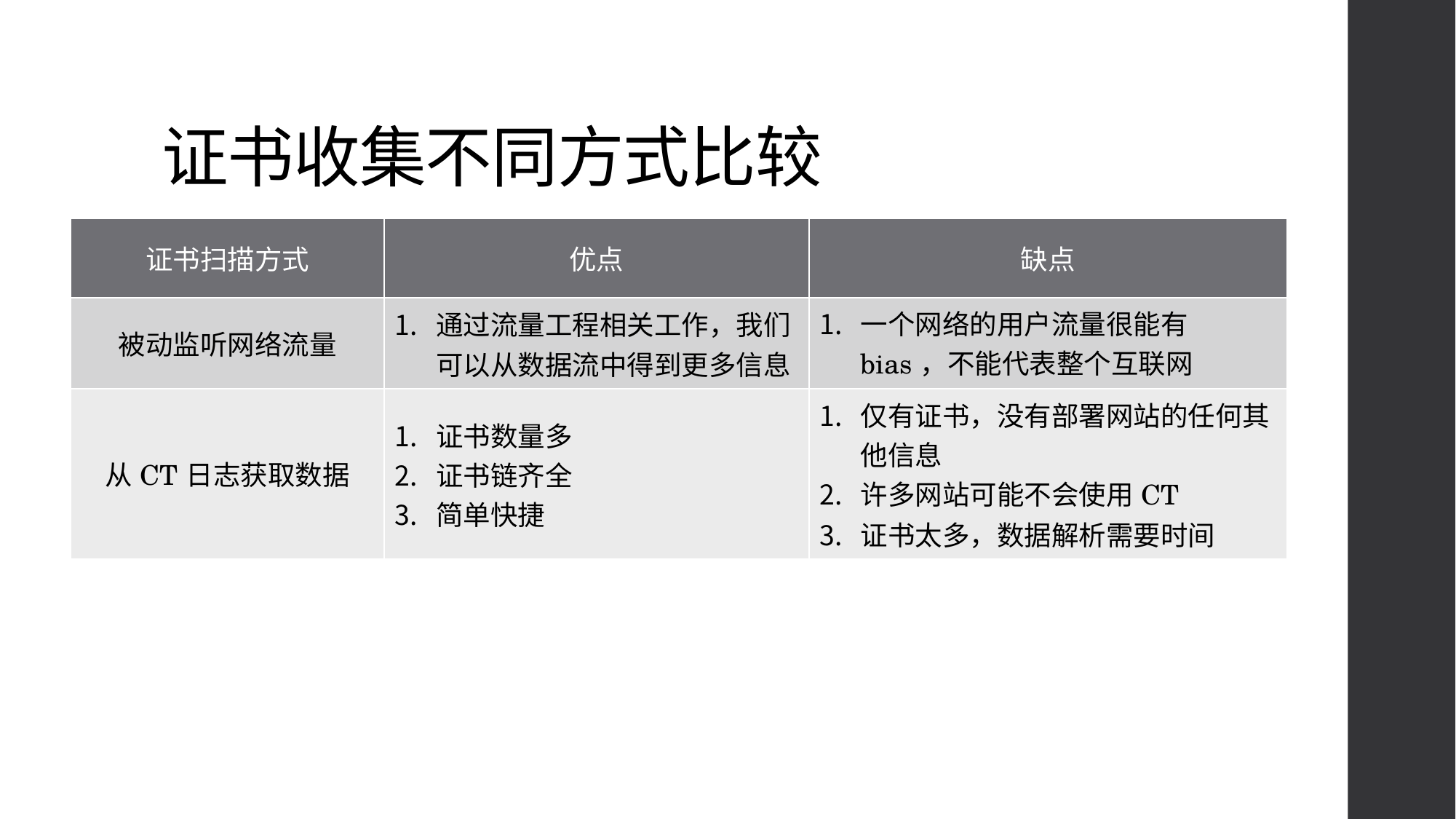

# 证书收集不同方式比较
| 证书扫描方式 | 优点 | 缺点 |
| --- | --- | --- |
| 被动监听网络流量 | 通过流量工程相关工作，我们可以从数据流中得到更多信息 | 一个网络的用户流量很能有bias，不能代表整个互联网 |
| 从CT日志获取数据 | 证书数量多 证书链齐全 简单快捷 | 仅有证书，没有部署网站的任何其他信息 许多网站可能不会使用CT 证书太多，数据解析需要时间 |